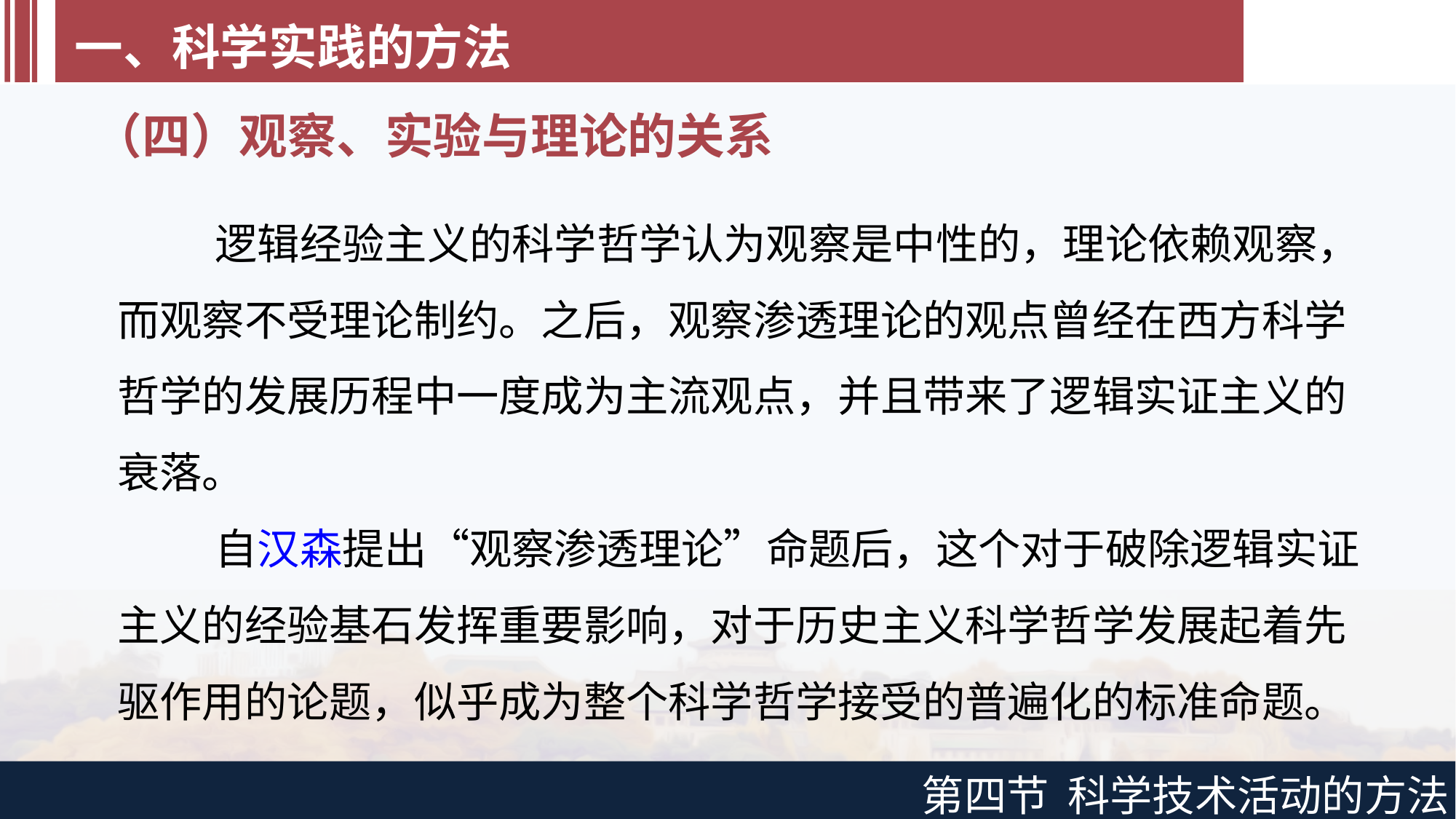

一、科学实践的方法
（四）观察、实验与理论的关系
逻辑经验主义的科学哲学认为观察是中性的，理论依赖观察，而观察不受理论制约。之后，观察渗透理论的观点曾经在西方科学哲学的发展历程中一度成为主流观点，并且带来了逻辑实证主义的衰落。
自汉森提出“观察渗透理论”命题后，这个对于破除逻辑实证主义的经验基石发挥重要影响，对于历史主义科学哲学发展起着先驱作用的论题，似乎成为整个科学哲学接受的普遍化的标准命题。
第四节  科学技术活动的方法